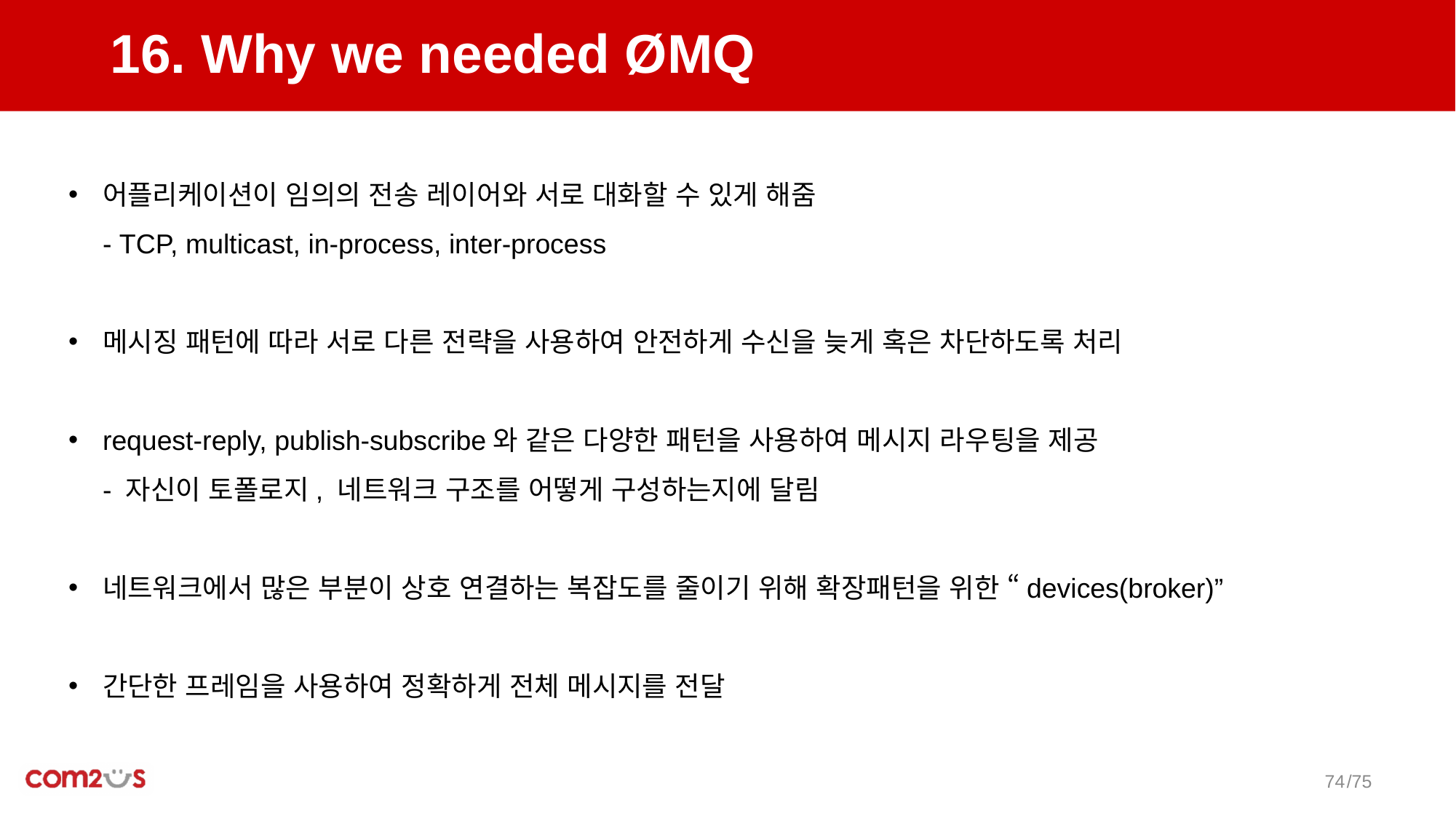

# 16. Why we needed ØMQ
어플리케이션이 임의의 전송 레이어와 서로 대화할 수 있게 해줌
- TCP, multicast, in-process, inter-process

메시징 패턴에 따라 서로 다른 전략을 사용하여 안전하게 수신을 늦게 혹은 차단하도록 처리

request-reply, publish-subscribe와 같은 다양한 패턴을 사용하여 메시지 라우팅을 제공
- 자신이 토폴로지, 네트워크 구조를 어떻게 구성하는지에 달림

네트워크에서 많은 부분이 상호 연결하는 복잡도를 줄이기 위해 확장패턴을 위한 “devices(broker)”

간단한 프레임을 사용하여 정확하게 전체 메시지를 전달
74